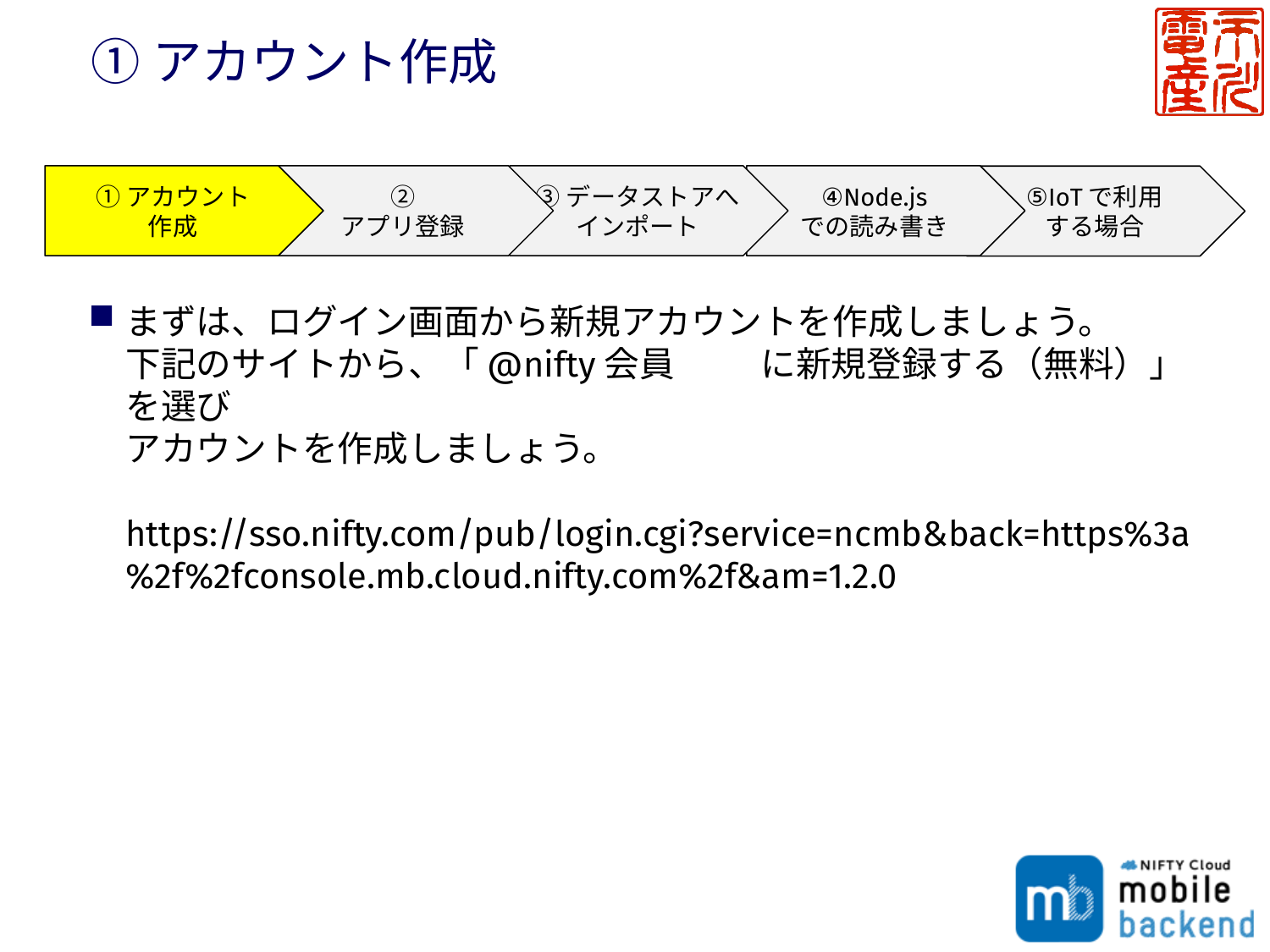

# ①アカウント作成

まずは、ログイン画面から新規アカウントを作成しましょう。
下記のサイトから、「@nifty会員	に新規登録する（無料）」を選び
アカウントを作成しましょう。
https://sso.nifty.com/pub/login.cgi?service=ncmb&back=https%3a%2f%2fconsole.mb.cloud.nifty.com%2f&am=1.2.0

①アカウント
作成
②
アプリ登録
③データストアへ
インポート
④Node.js
での読み書き
⑤IoTで利用
する場合